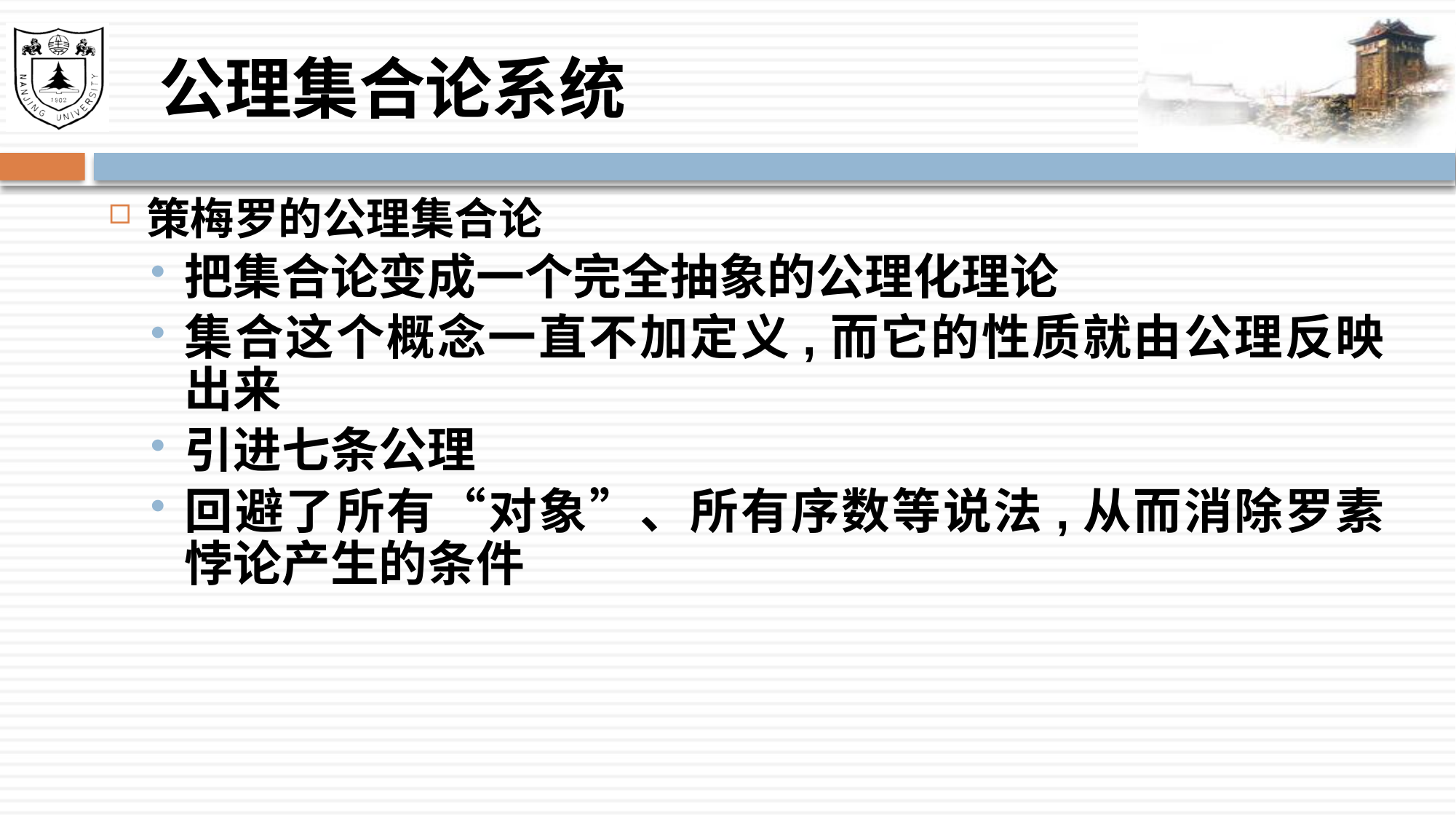

# 公理集合论系统
策梅罗的公理集合论
把集合论变成一个完全抽象的公理化理论
集合这个概念一直不加定义,而它的性质就由公理反映出来
引进七条公理
回避了所有“对象”、所有序数等说法,从而消除罗素悖论产生的条件